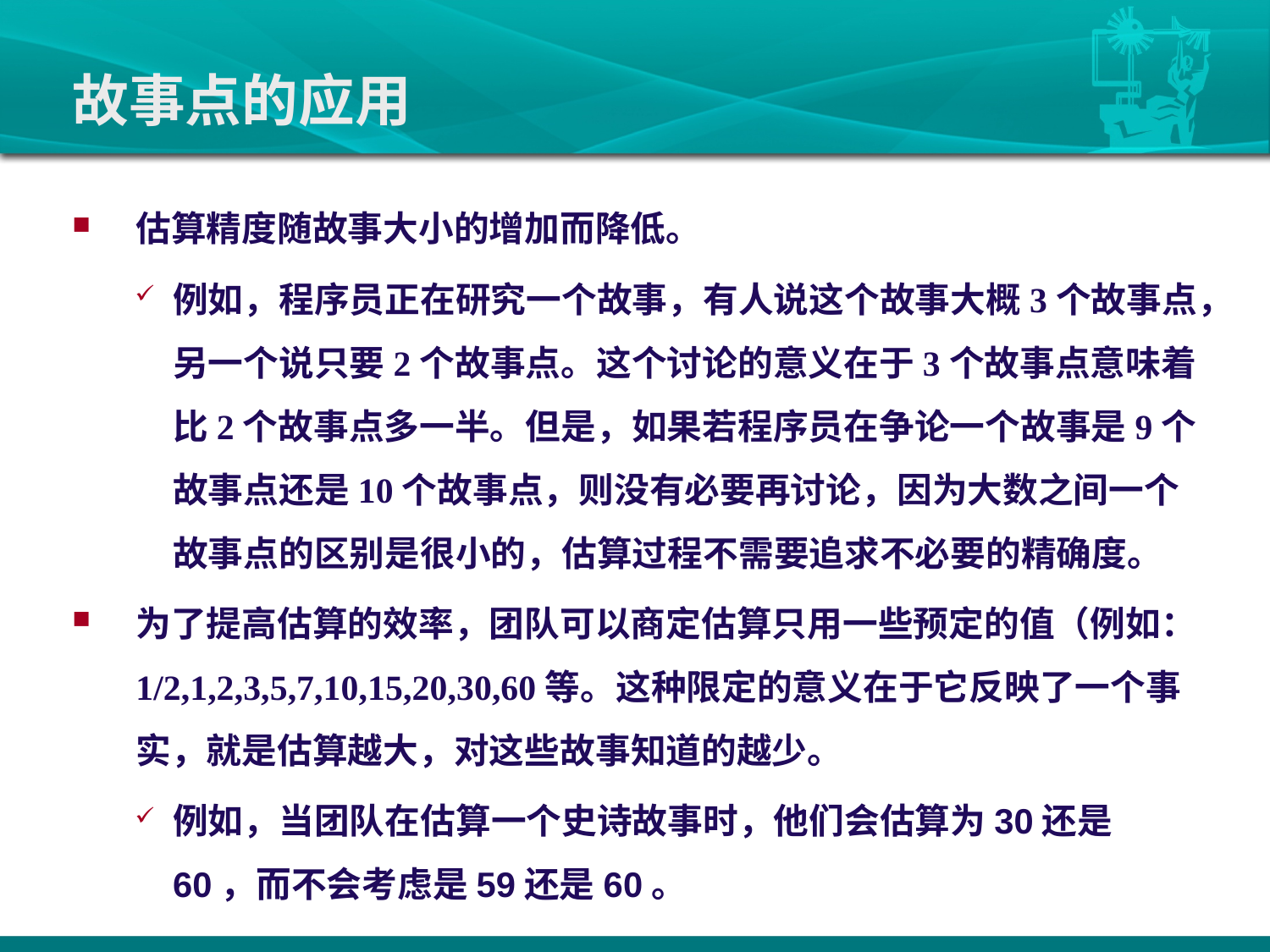

# 故事点的应用
估算精度随故事大小的增加而降低。
例如，程序员正在研究一个故事，有人说这个故事大概3个故事点，另一个说只要2个故事点。这个讨论的意义在于3个故事点意味着比2个故事点多一半。但是，如果若程序员在争论一个故事是9个故事点还是10个故事点，则没有必要再讨论，因为大数之间一个故事点的区别是很小的，估算过程不需要追求不必要的精确度。
为了提高估算的效率，团队可以商定估算只用一些预定的值（例如：1/2,1,2,3,5,7,10,15,20,30,60等。这种限定的意义在于它反映了一个事实，就是估算越大，对这些故事知道的越少。
例如，当团队在估算一个史诗故事时，他们会估算为30还是60，而不会考虑是59还是60。